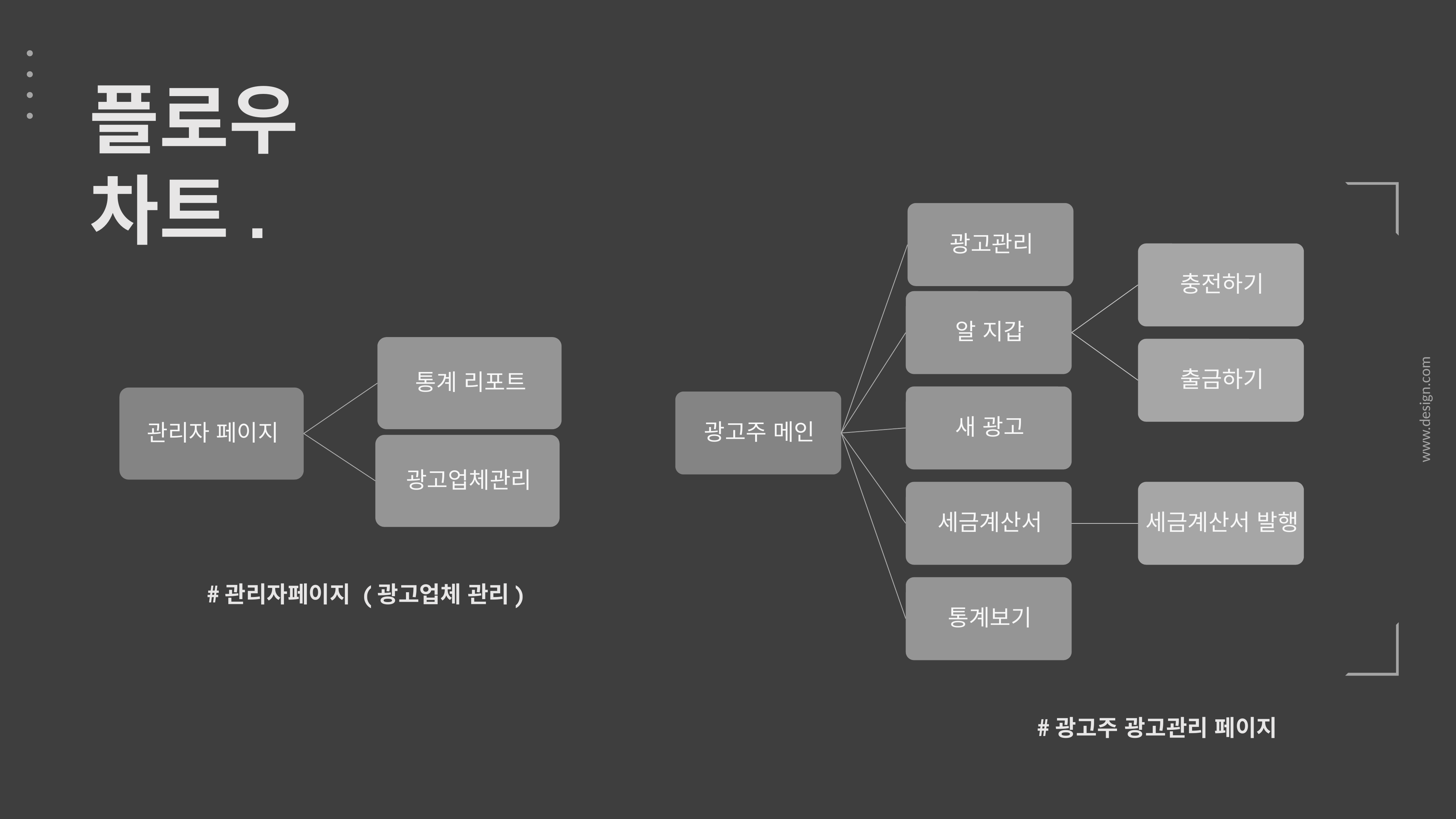

플로우
차트.

광고주 메인

광고관리

알 지갑

충전하기

출금하기

새 광고

세금계산서

세금계산서 발행

통계보기

관리자 페이지

통계 리포트

광고업체관리
#관리자페이지 (광고업체 관리)

#광고주 광고관리 페이지